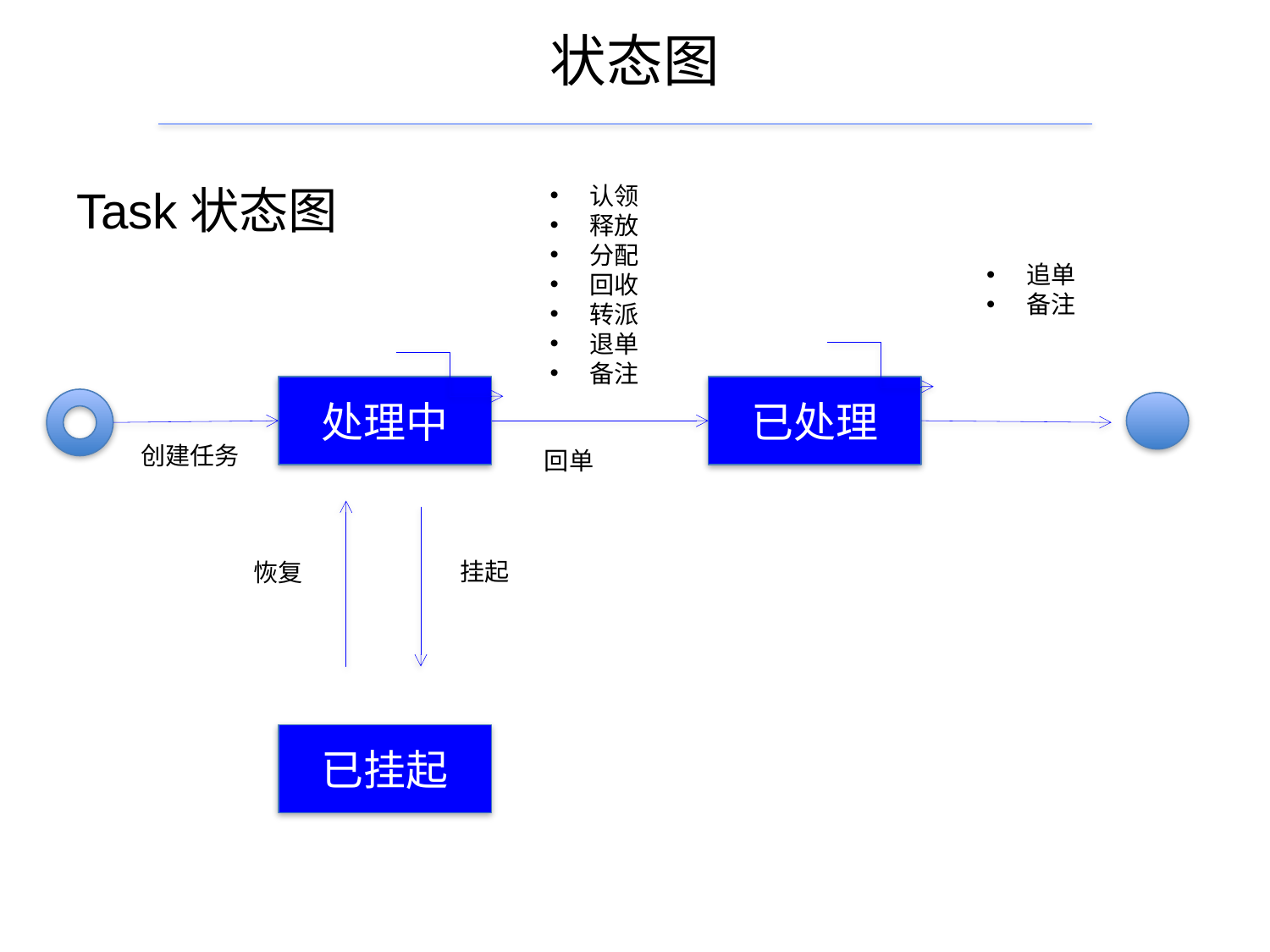

# 状态图
Task状态图

认领
释放
分配
回收
转派
退单
备注
追单
备注
处理中
已处理

创建任务
回单
挂起
恢复
已挂起